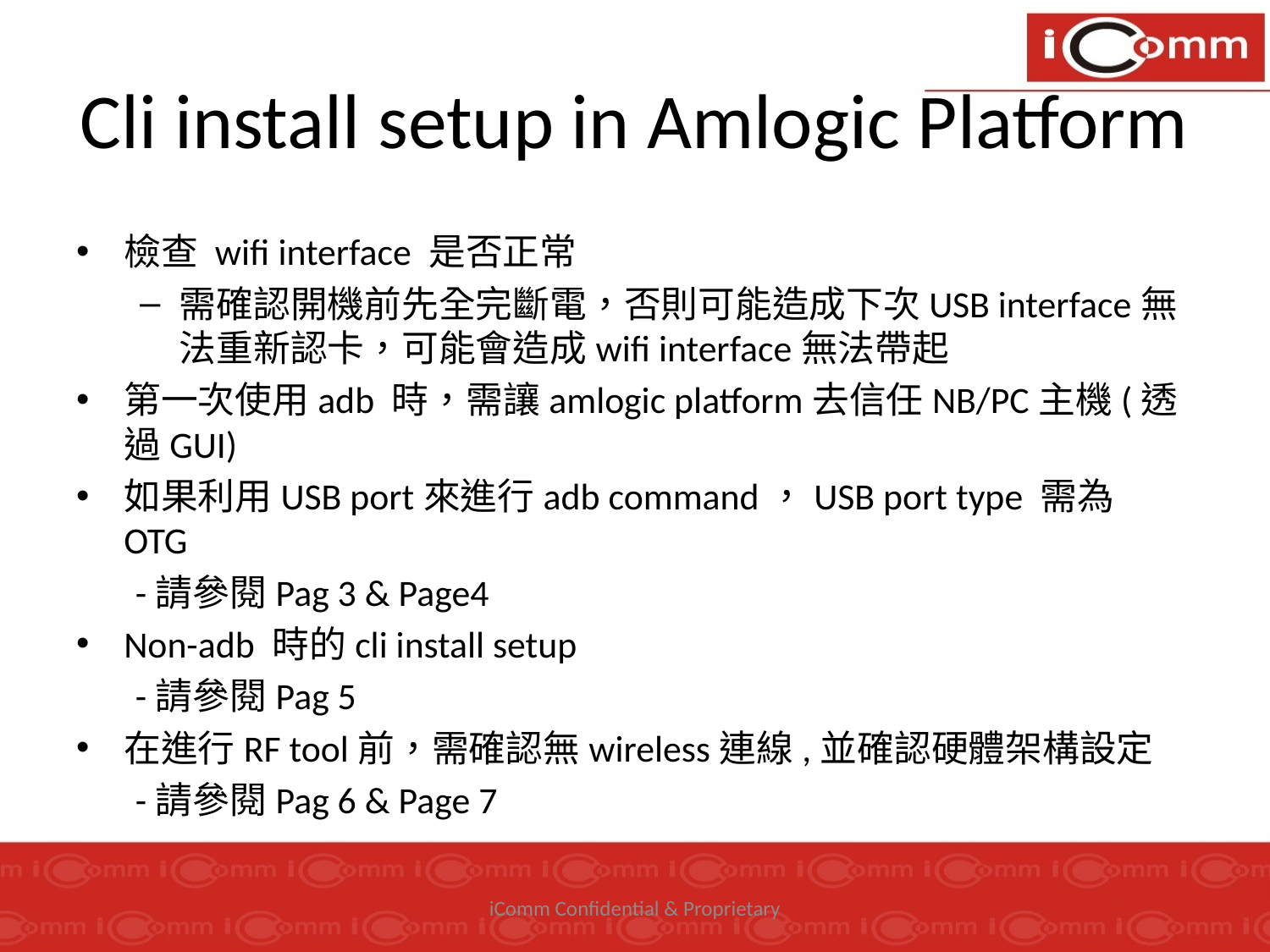

# Cli install setup in Amlogic Platform
檢查 wifi interface 是否正常
需確認開機前先全完斷電，否則可能造成下次USB interface無法重新認卡，可能會造成wifi interface無法帶起
第一次使用adb 時，需讓amlogic platform去信任NB/PC主機(透過GUI)
如果利用USB port來進行adb command，USB port type 需為 OTG
       -請參閱Pag 3 & Page4
Non-adb 時的cli install setup
       -請參閱Pag 5
在進行RF tool前，需確認無wireless連線,並確認硬體架構設定
       -請參閱Pag 6 & Page 7

iComm Confidential & Proprietary